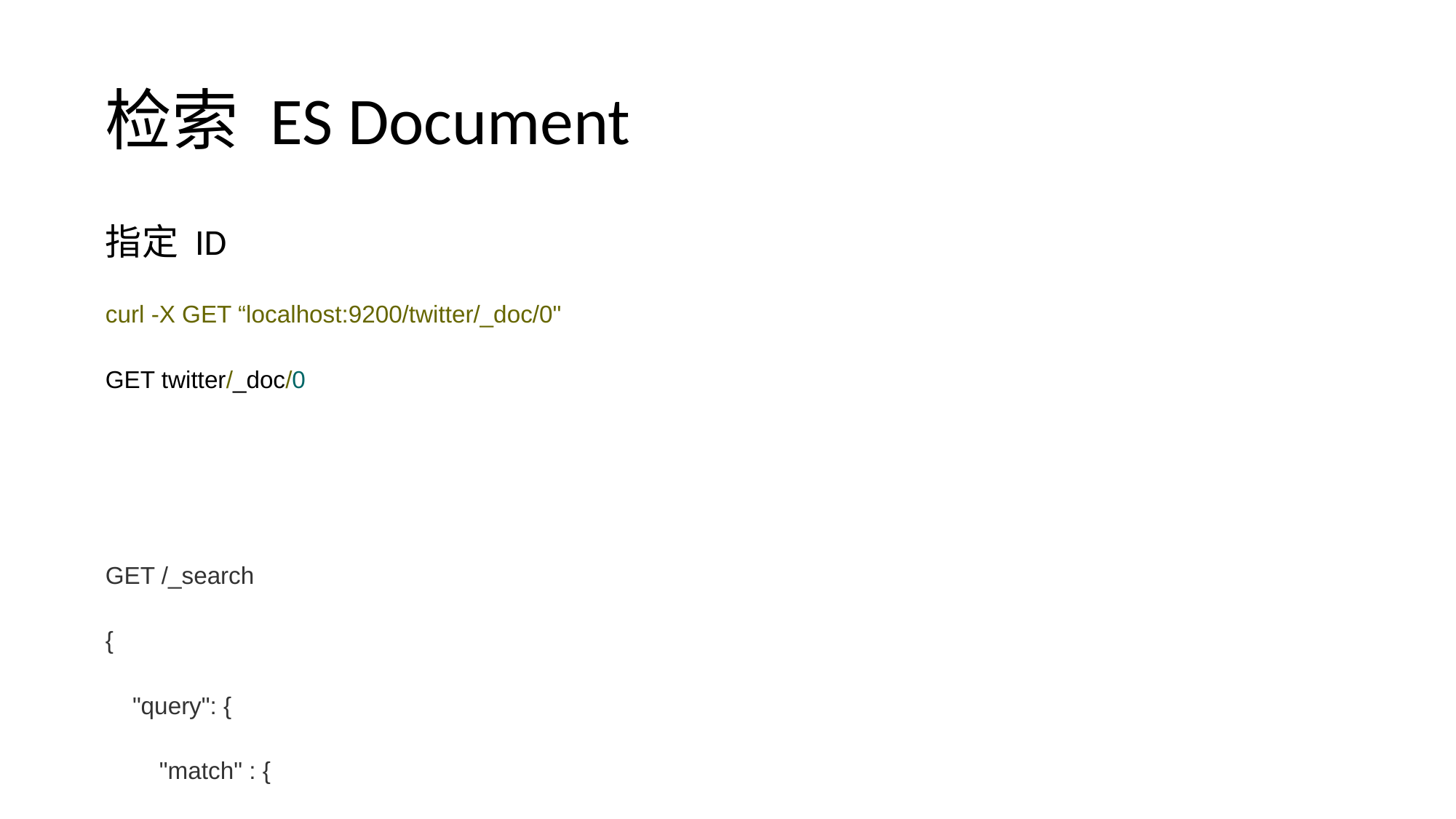

# 检索 ES Document
指定 ID
curl -X GET “localhost:9200/twitter/_doc/0"
GET twitter/_doc/0

GET /_search
{
    "query": {
        "match" : {
            "message" : "this is a test"
        }
    }
}